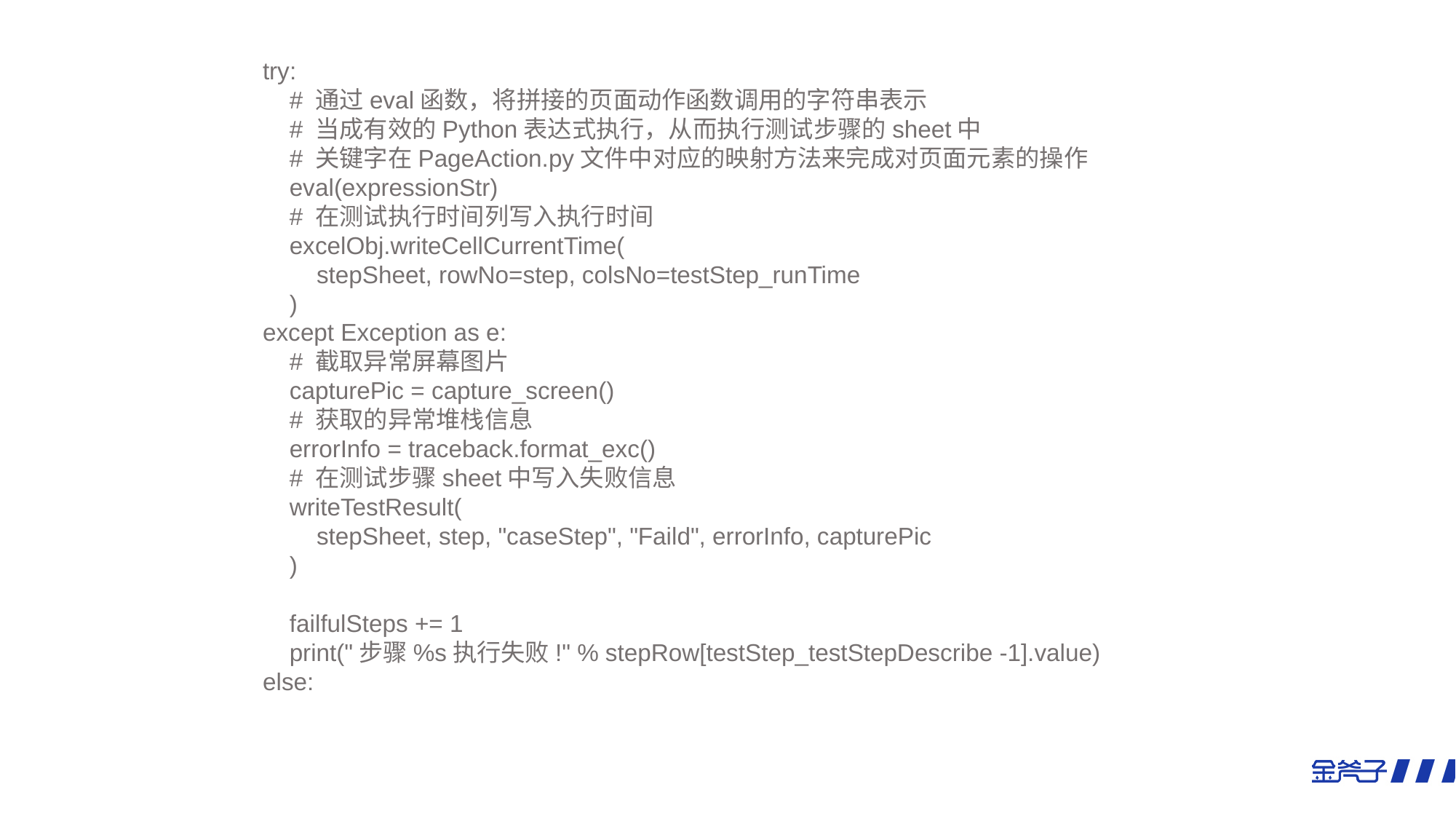

try:
                        # 通过eval函数，将拼接的页面动作函数调用的字符串表示
                        # 当成有效的Python表达式执行，从而执行测试步骤的sheet中
                        # 关键字在PageAction.py文件中对应的映射方法来完成对页面元素的操作
                        eval(expressionStr)
                        # 在测试执行时间列写入执行时间
                        excelObj.writeCellCurrentTime(
                            stepSheet, rowNo=step, colsNo=testStep_runTime
                        )
                    except Exception as e:
                        # 截取异常屏幕图片
                        capturePic = capture_screen()
                        # 获取的异常堆栈信息
                        errorInfo = traceback.format_exc()
                        # 在测试步骤sheet中写入失败信息
                        writeTestResult(
                            stepSheet, step, "caseStep", "Faild", errorInfo, capturePic
                        )

                        failfulSteps += 1
                        print("步骤%s执行失败!" % stepRow[testStep_testStepDescribe -1].value)
                    else: